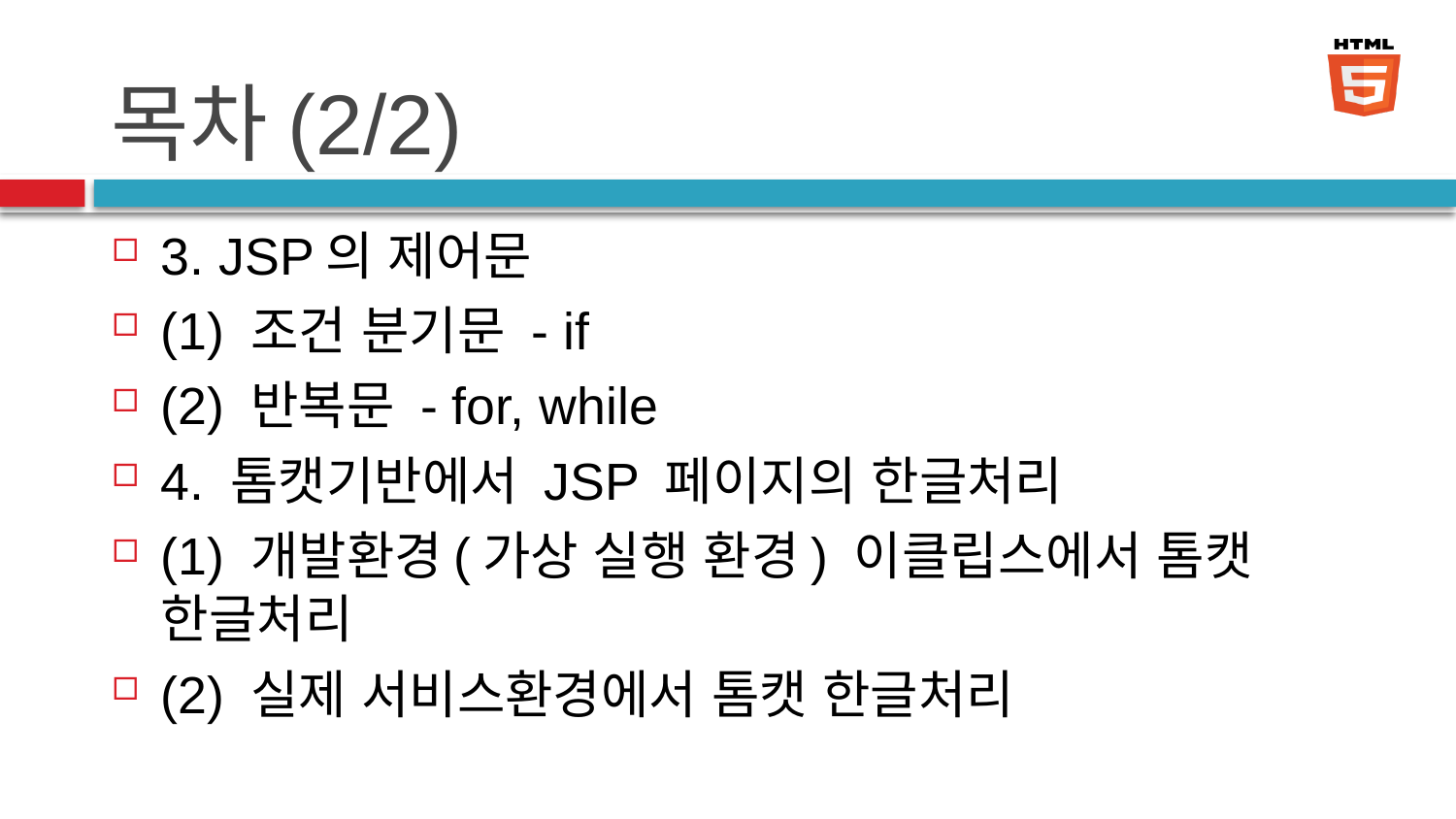

# 목차(2/2)
3. JSP의 제어문
(1) 조건 분기문 - if
(2) 반복문 - for, while
4. 톰캣기반에서 JSP 페이지의 한글처리
(1) 개발환경(가상 실행 환경) 이클립스에서 톰캣 한글처리
(2) 실제 서비스환경에서 톰캣 한글처리